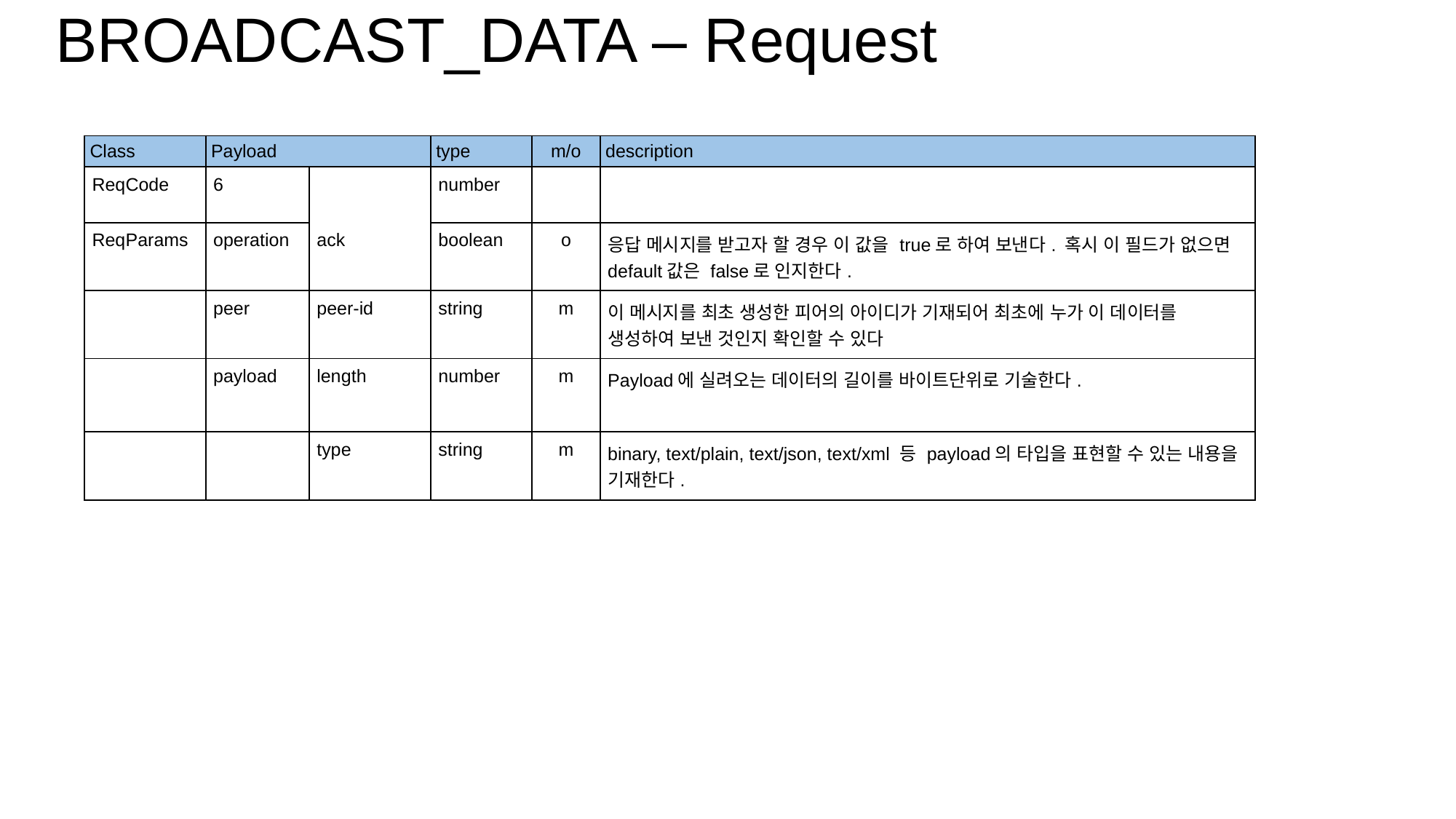

# BROADCAST_DATA – Request
| Class | Payload |  | type | m/o | description |
| --- | --- | --- | --- | --- | --- |
| ReqCode | 6 |  | number |  |  |
| ReqParams | operation | ack | boolean | o | 응답 메시지를 받고자 할 경우 이 값을 true로 하여 보낸다. 혹시 이 필드가 없으면 default값은 false로 인지한다. |
|  | peer | peer-id | string | m | 이 메시지를 최초 생성한 피어의 아이디가 기재되어 최초에 누가 이 데이터를 생성하여 보낸 것인지 확인할 수 있다 |
|  | payload | length | number | m | Payload에 실려오는 데이터의 길이를 바이트단위로 기술한다. |
|  |  | type | string | m | binary, text/plain, text/json, text/xml 등 payload의 타입을 표현할 수 있는 내용을 기재한다. |